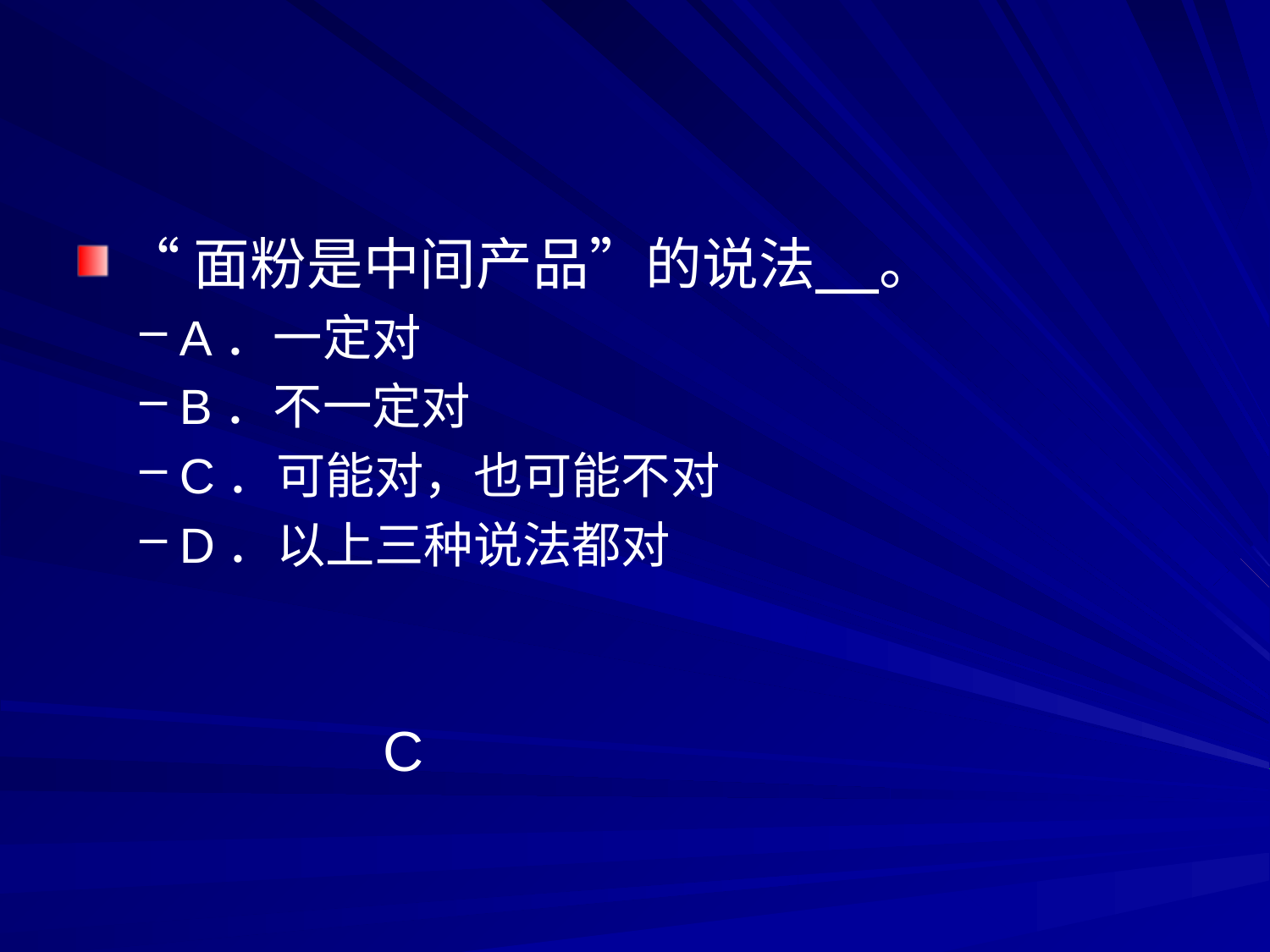

“面粉是中间产品”的说法     。
A．一定对
B．不一定对
C．可能对，也可能不对
D．以上三种说法都对
C